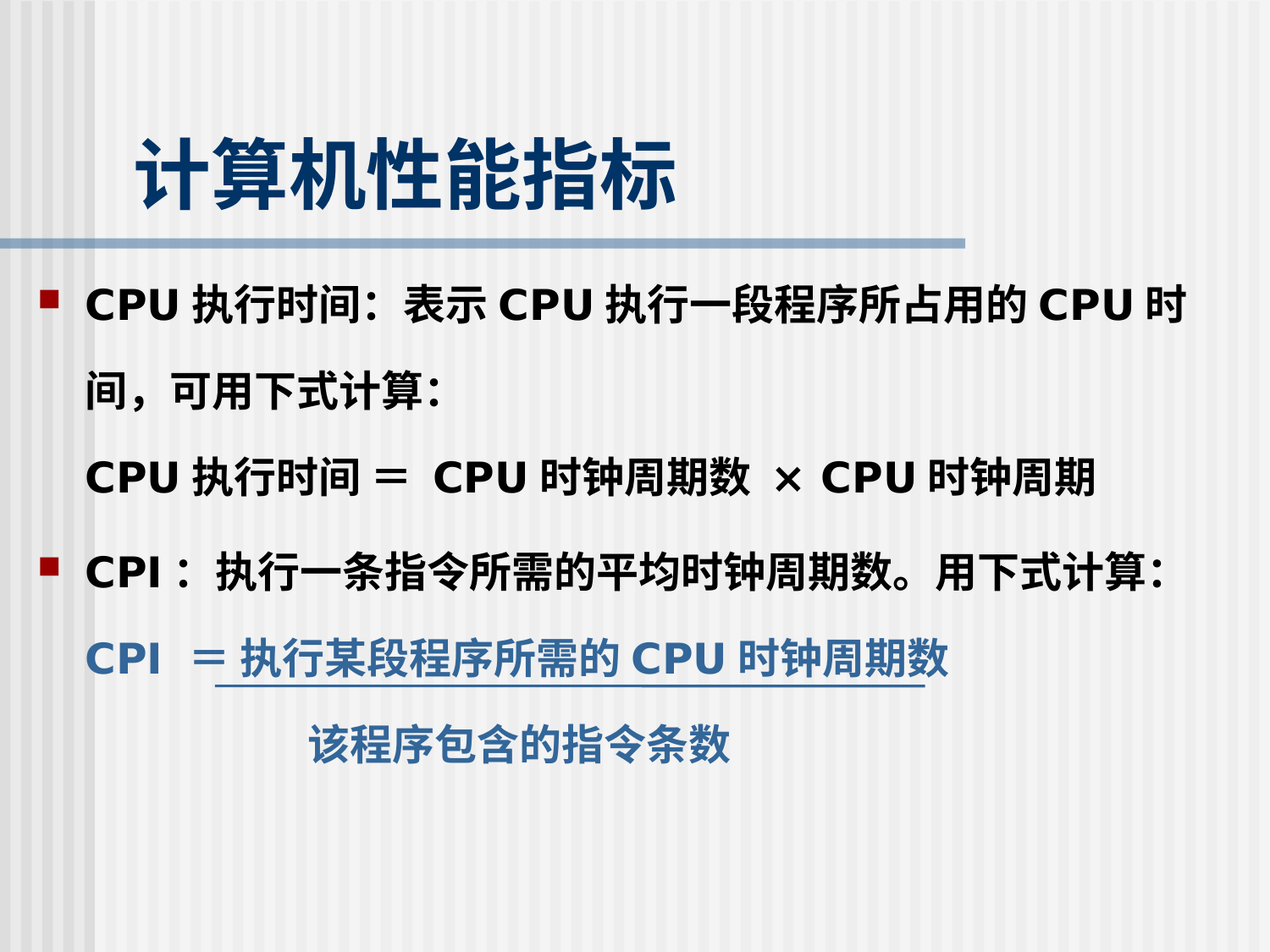

# 计算机性能指标
CPU执行时间：表示CPU执行一段程序所占用的CPU时间，可用下式计算：
CPU执行时间 ＝ CPU时钟周期数 × CPU时钟周期
CPI：执行一条指令所需的平均时钟周期数。用下式计算：
CPI ＝ 执行某段程序所需的CPU时钟周期数
　　　          该程序包含的指令条数

8